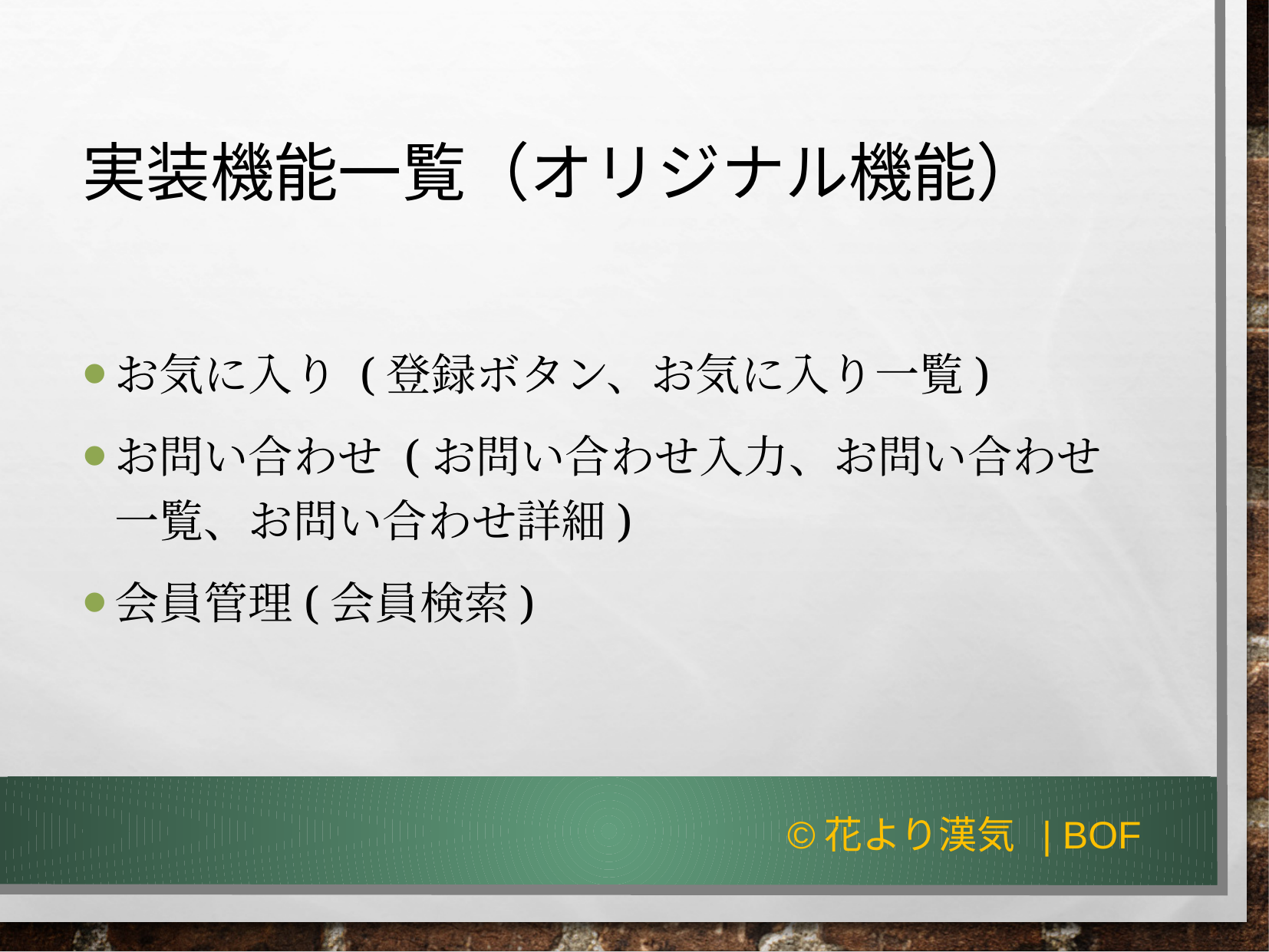

# 実装機能一覧（オリジナル機能）
お気に入り (登録ボタン、お気に入り一覧)
お問い合わせ (お問い合わせ入力、お問い合わせ一覧、お問い合わせ詳細)
会員管理(会員検索)

©花より漢気  | BOF